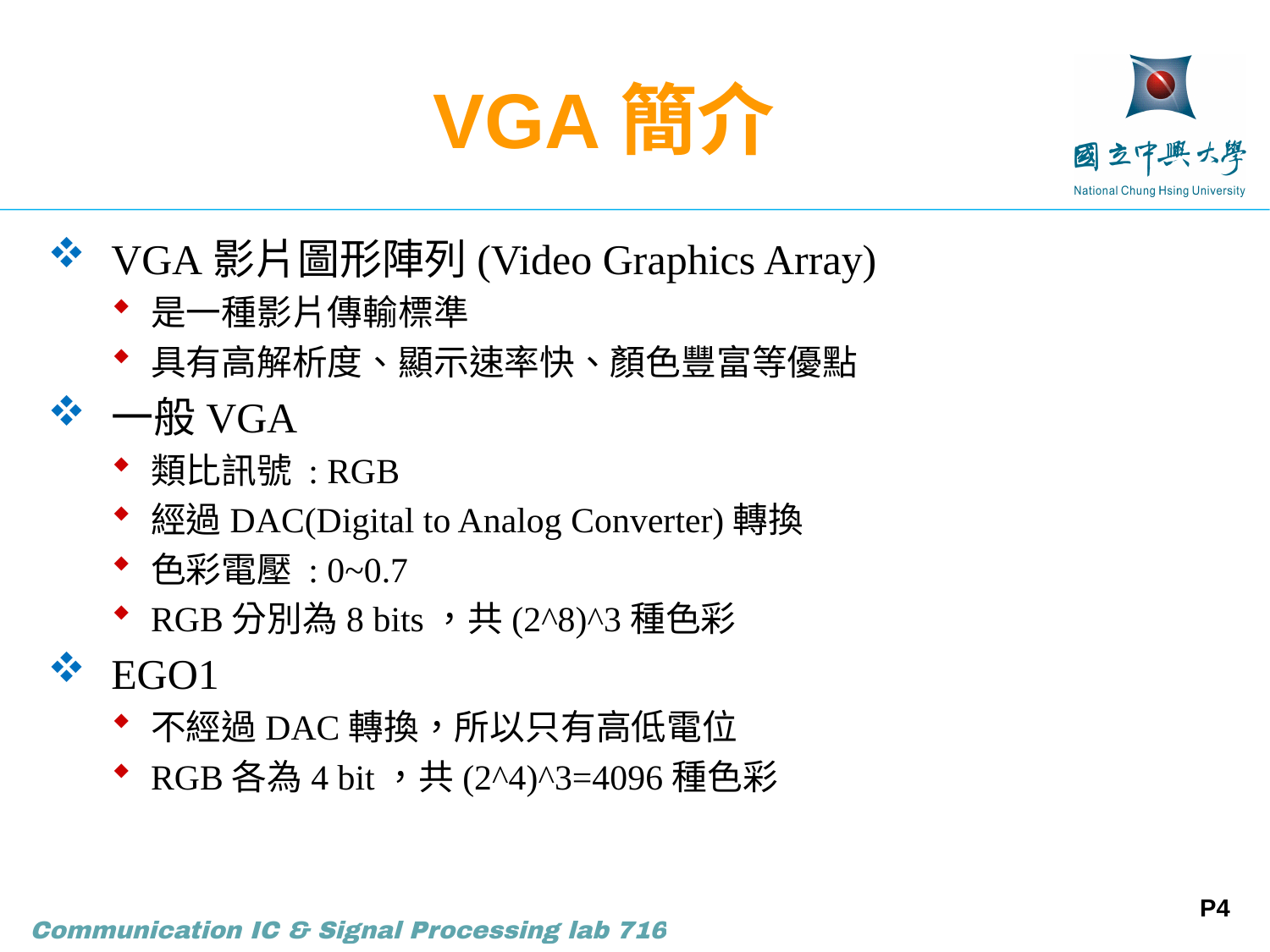

# VGA簡介
VGA影片圖形陣列(Video Graphics Array)
是一種影片傳輸標準
具有高解析度、顯示速率快、顏色豐富等優點
一般VGA
類比訊號 : RGB
經過DAC(Digital to Analog Converter)轉換
色彩電壓 : 0~0.7
RGB分別為8 bits，共(2^8)^3種色彩
EGO1
不經過DAC轉換，所以只有高低電位
RGB各為4 bit，共(2^4)^3=4096種色彩